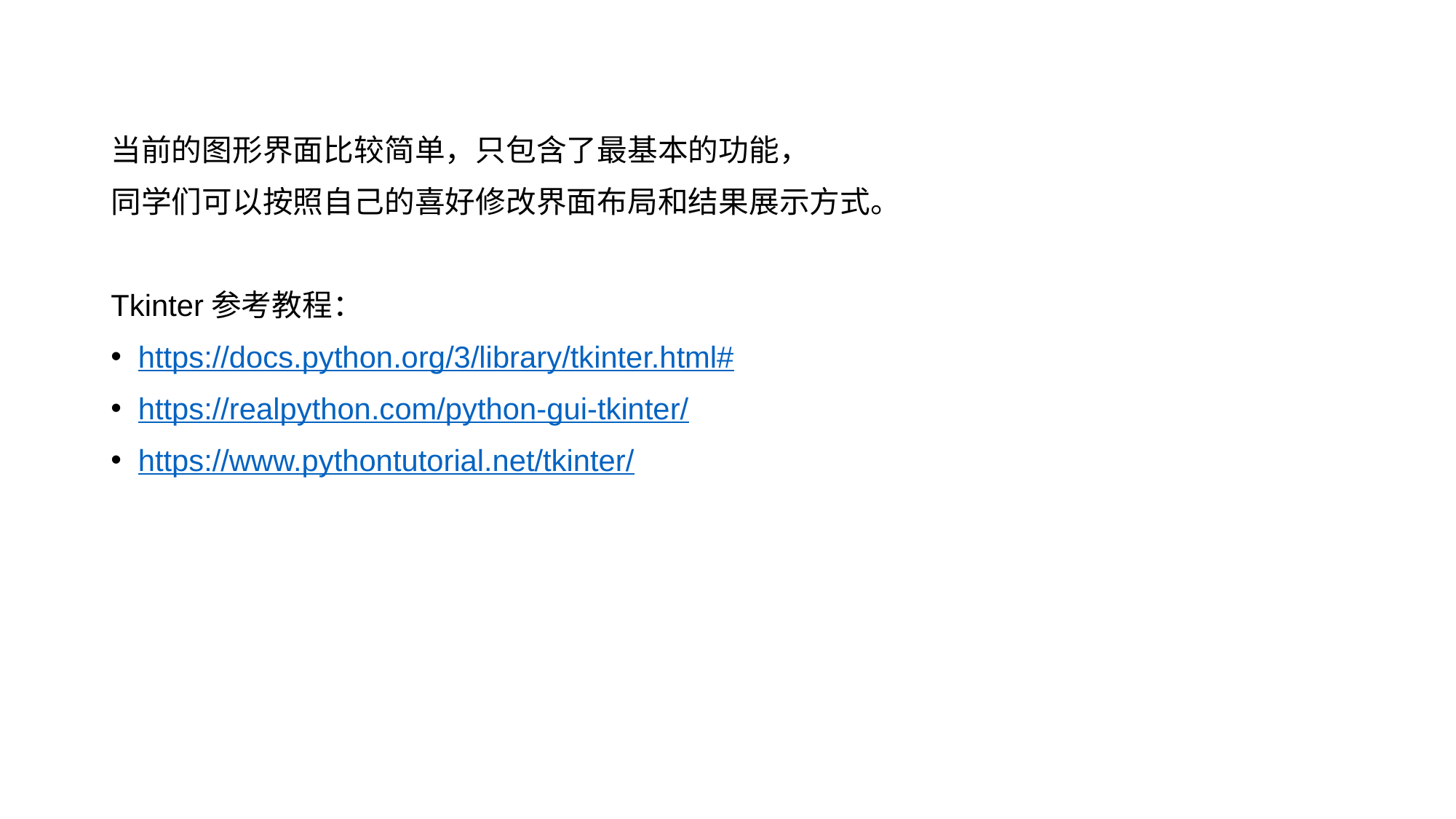

当前的图形界面比较简单，只包含了最基本的功能，
同学们可以按照自己的喜好修改界面布局和结果展示方式。

Tkinter参考教程：
https://docs.python.org/3/library/tkinter.html#
https://realpython.com/python-gui-tkinter/
https://www.pythontutorial.net/tkinter/